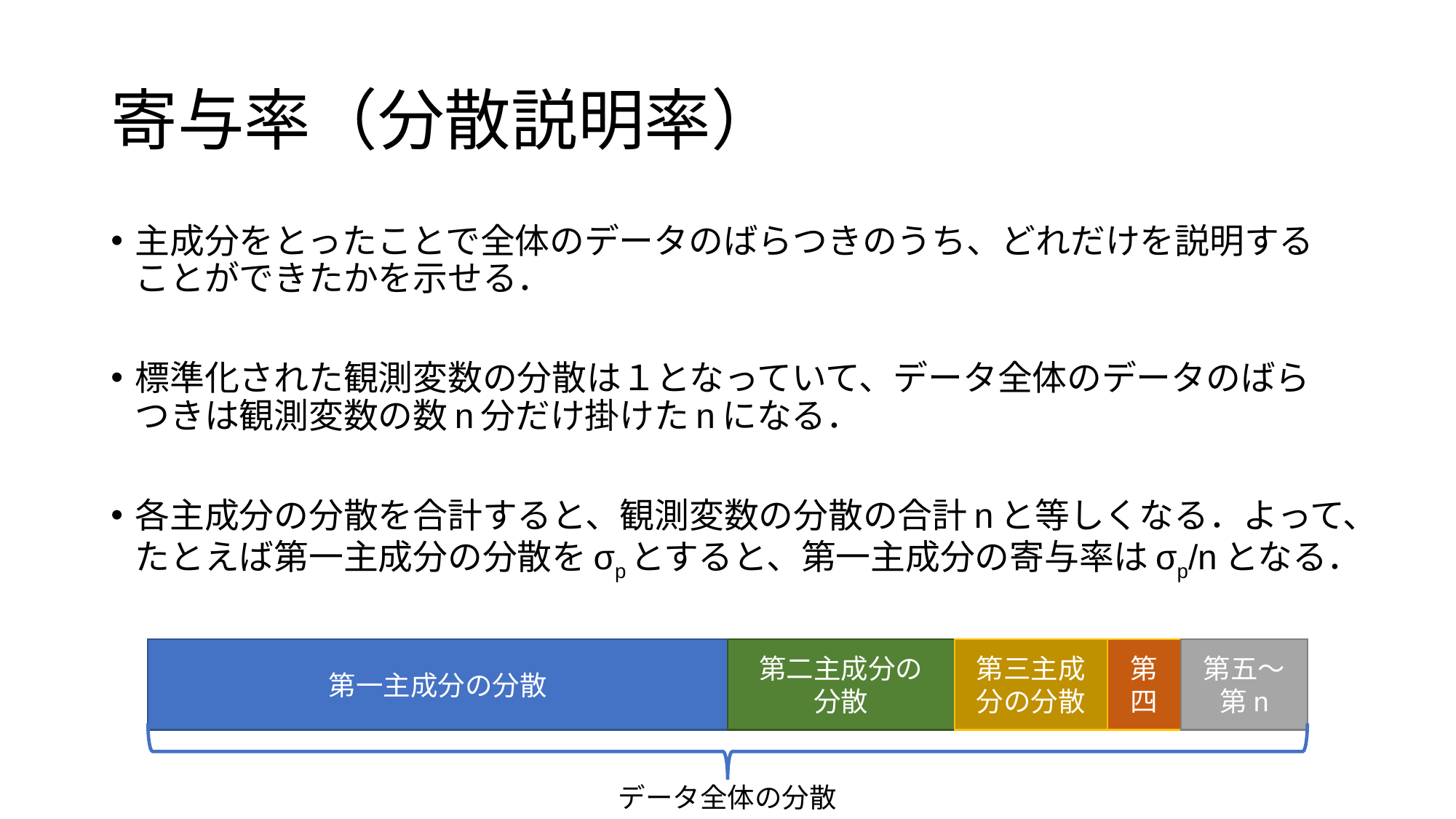

# 寄与率（分散説明率）

主成分をとったことで全体のデータのばらつきのうち、どれだけを説明することができたかを示せる．

標準化された観測変数の分散は１となっていて、データ全体のデータのばらつきは観測変数の数n分だけ掛けたnになる．

各主成分の分散を合計すると、観測変数の分散の合計nと等しくなる．よって、たとえば第一主成分の分散をσpとすると、第一主成分の寄与率はσp/nとなる．
第二主成分の
分散
第三主成分の分散
第四
第五〜第n
第一主成分の分散
データ全体の分散